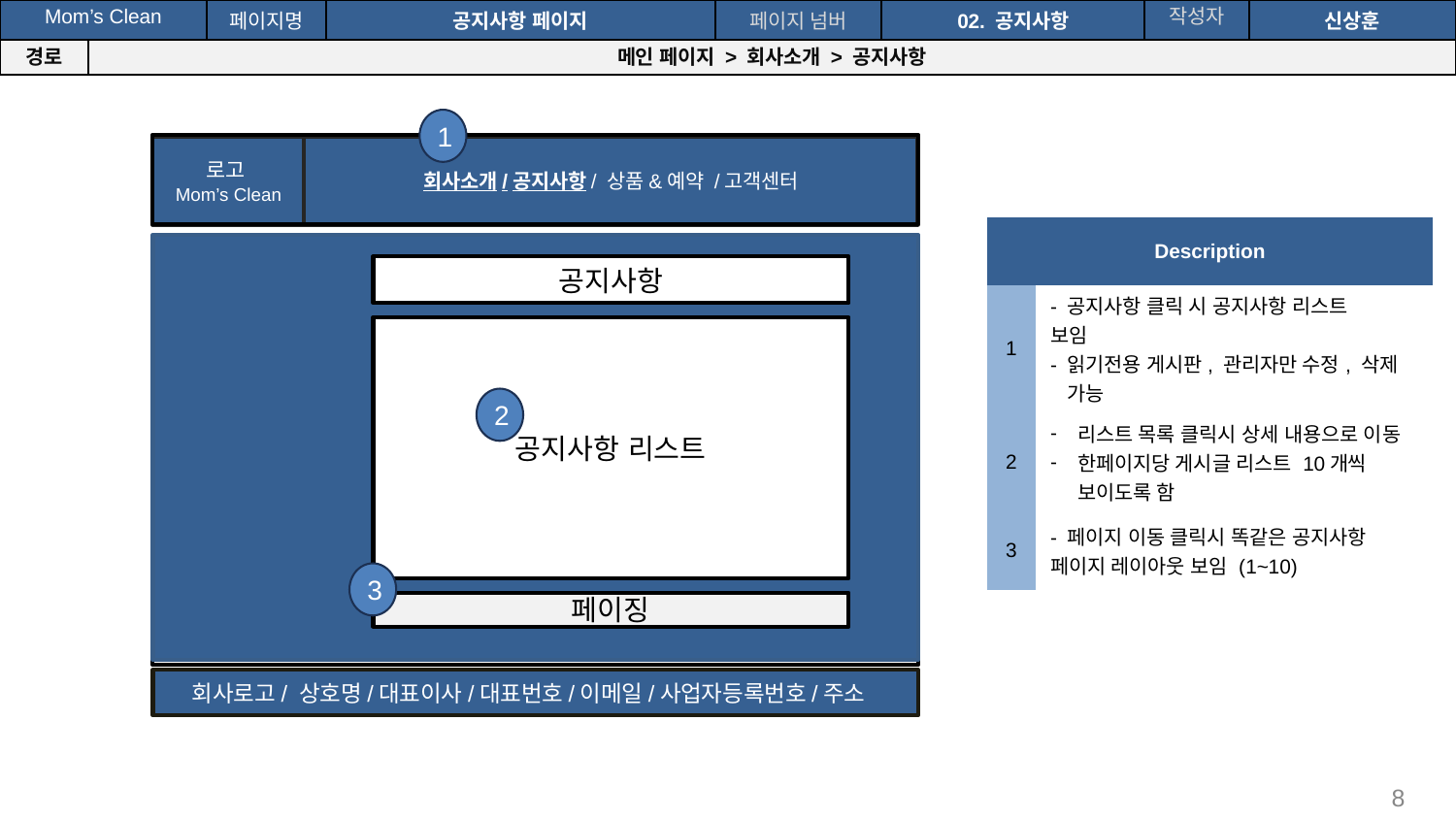

공간(오피스) 대여 시스템
| Mom’s Clean |  | 페이지명 | 공지사항 페이지 | 페이지 넘버 | 02. 공지사항 | 작성자 | 신상훈 |
| --- | --- | --- | --- | --- | --- | --- | --- |
| 경로 | 메인 페이지 > 회사소개 > 공지사항 |  |  |  |  |  |  |
1

회사소개/공지사항/ 상품&예약 /고객센터
로고
Mom’s Clean
회사로고/ 상호명/대표이사/대표번호/이메일/사업자등록번호/주소
| Description |  |
| --- | --- |
| 1 | - 공지사항 클릭 시 공지사항 리스트 보임 - 읽기전용 게시판, 관리자만 수정, 삭제 가능 |
| 2 | 리스트 목록 클릭시 상세 내용으로 이동 한페이지당 게시글 리스트 10개씩 보이도록 함 |
| 3 | - 페이지 이동 클릭시 똑같은 공지사항 페이지 레이아웃 보임 (1~10) |

공지사항
공지사항 리스트
2
3
페이징
8